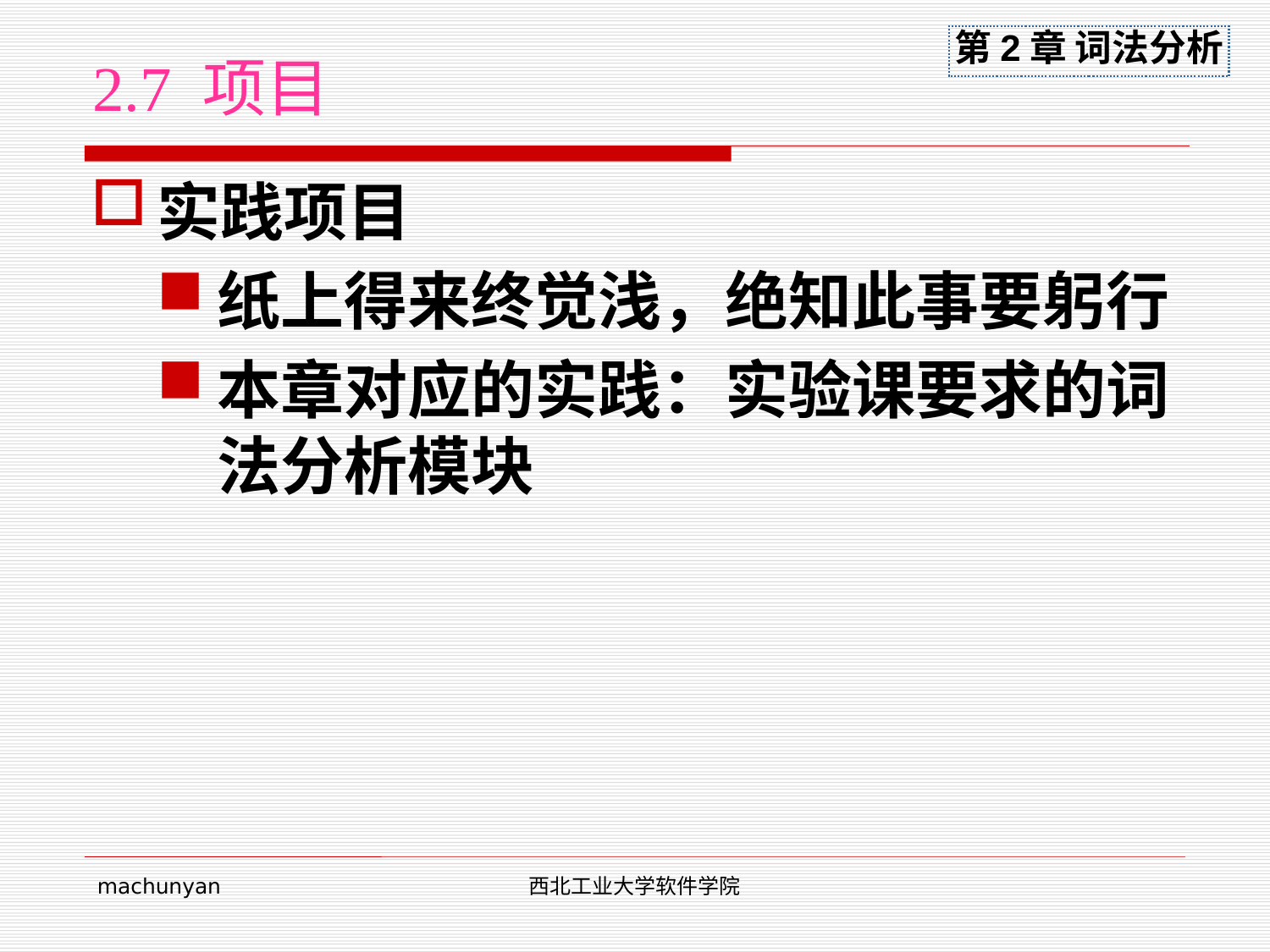

# 2.7 项目
实践项目
纸上得来终觉浅，绝知此事要躬行
本章对应的实践：实验课要求的词法分析模块
machunyan

西北工业大学软件学院
132